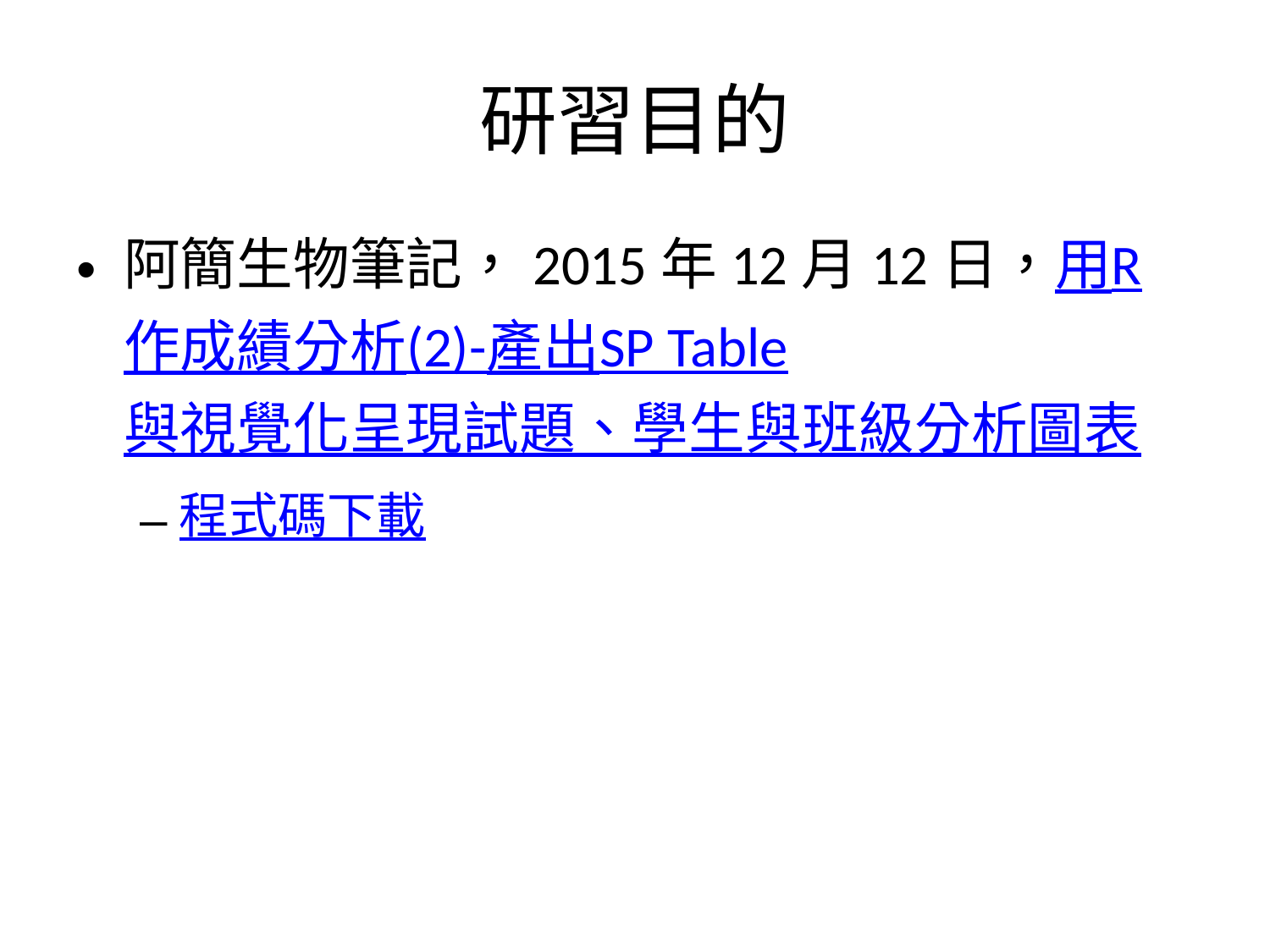

# 研習目的
阿簡生物筆記，2015年12月12日，用R作成績分析(2)-產出SP Table與視覺化呈現試題、學生與班級分析圖表
程式碼下載